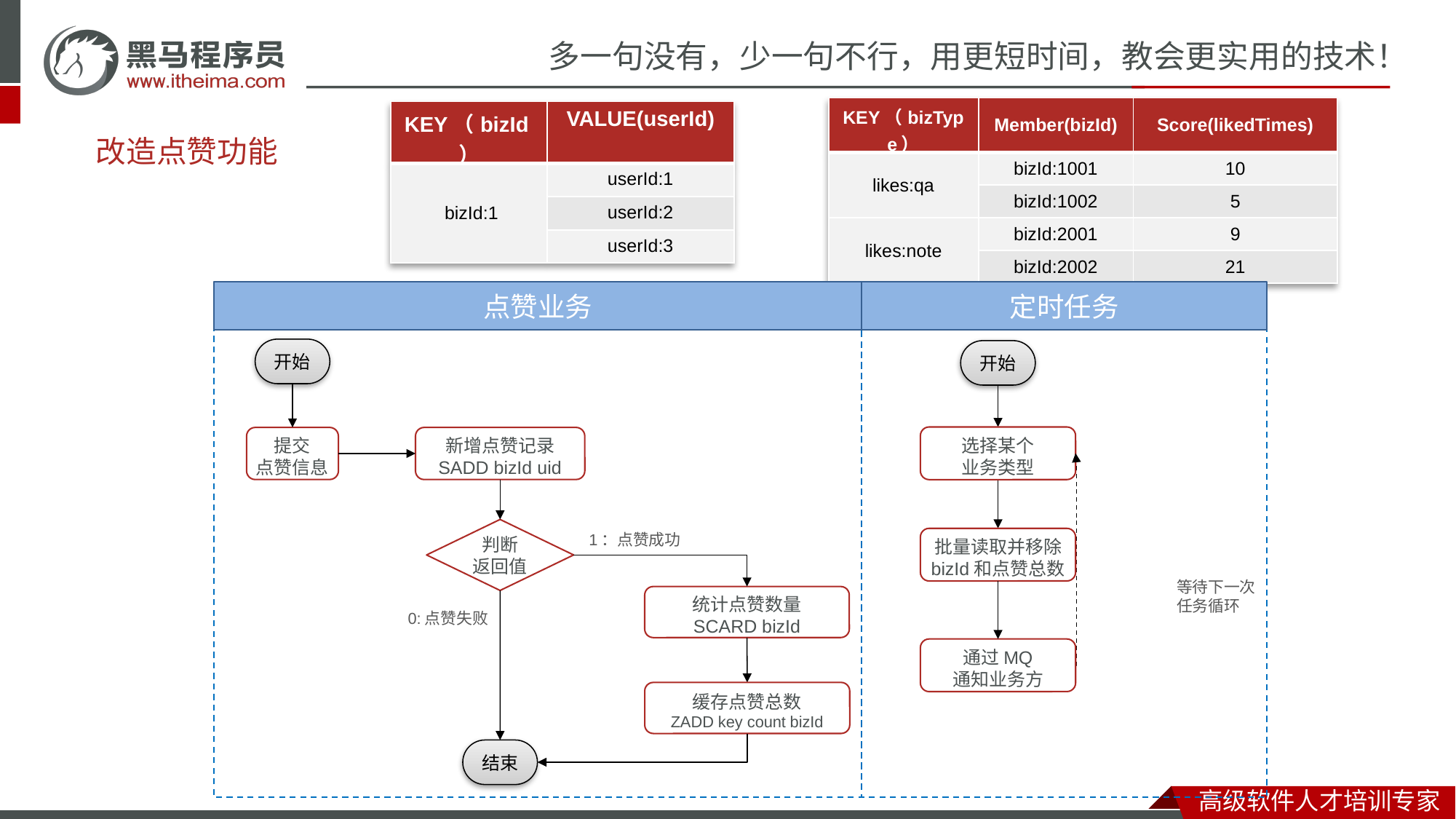

| KEY（bizType） | Member(bizId) | Score(likedTimes) |
| --- | --- | --- |
| likes:qa | bizId:1001 | 10 |
|  | bizId:1002 | 5 |
| likes:note | bizId:2001 | 9 |
|  | bizId:2002 | 21 |
| KEY（bizId） | VALUE(userId) |
| --- | --- |
| bizId:1 | userId:1 |
|  | userId:2 |
|  | userId:3 |
# 改造点赞功能

点赞业务

定时任务
开始
开始
选择某个
业务类型
提交
点赞信息
新增点赞记录
SADD bizId uid
判断
返回值
1：点赞成功
批量读取并移除
bizId和点赞总数
等待下一次
任务循环
统计点赞数量
SCARD bizId
0:点赞失败
通过MQ
通知业务方
缓存点赞总数
ZADD key count bizId
结束